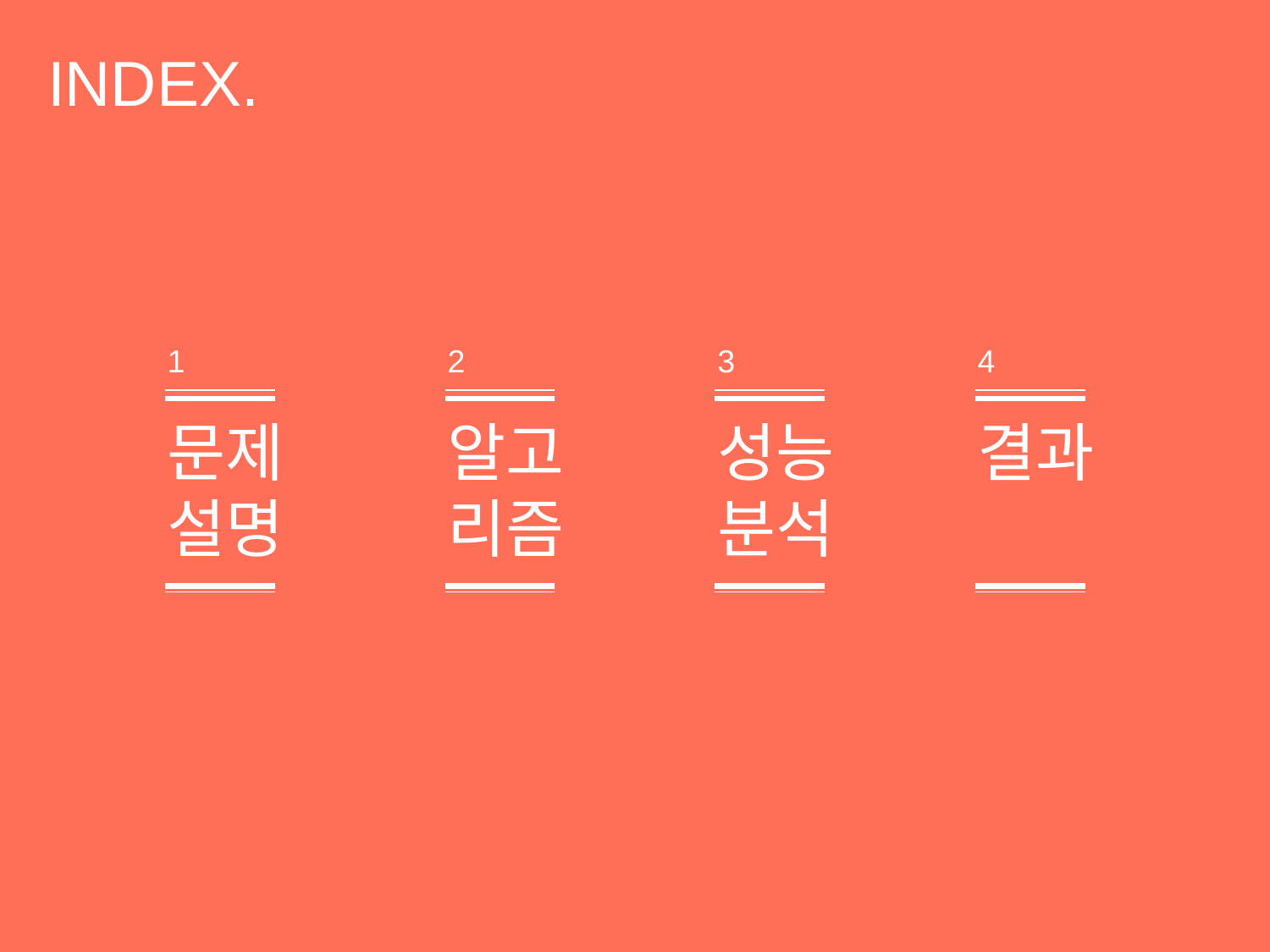

INDEX.
1
2
3
4
문제
설명
알고리즘
성능
분석
결과